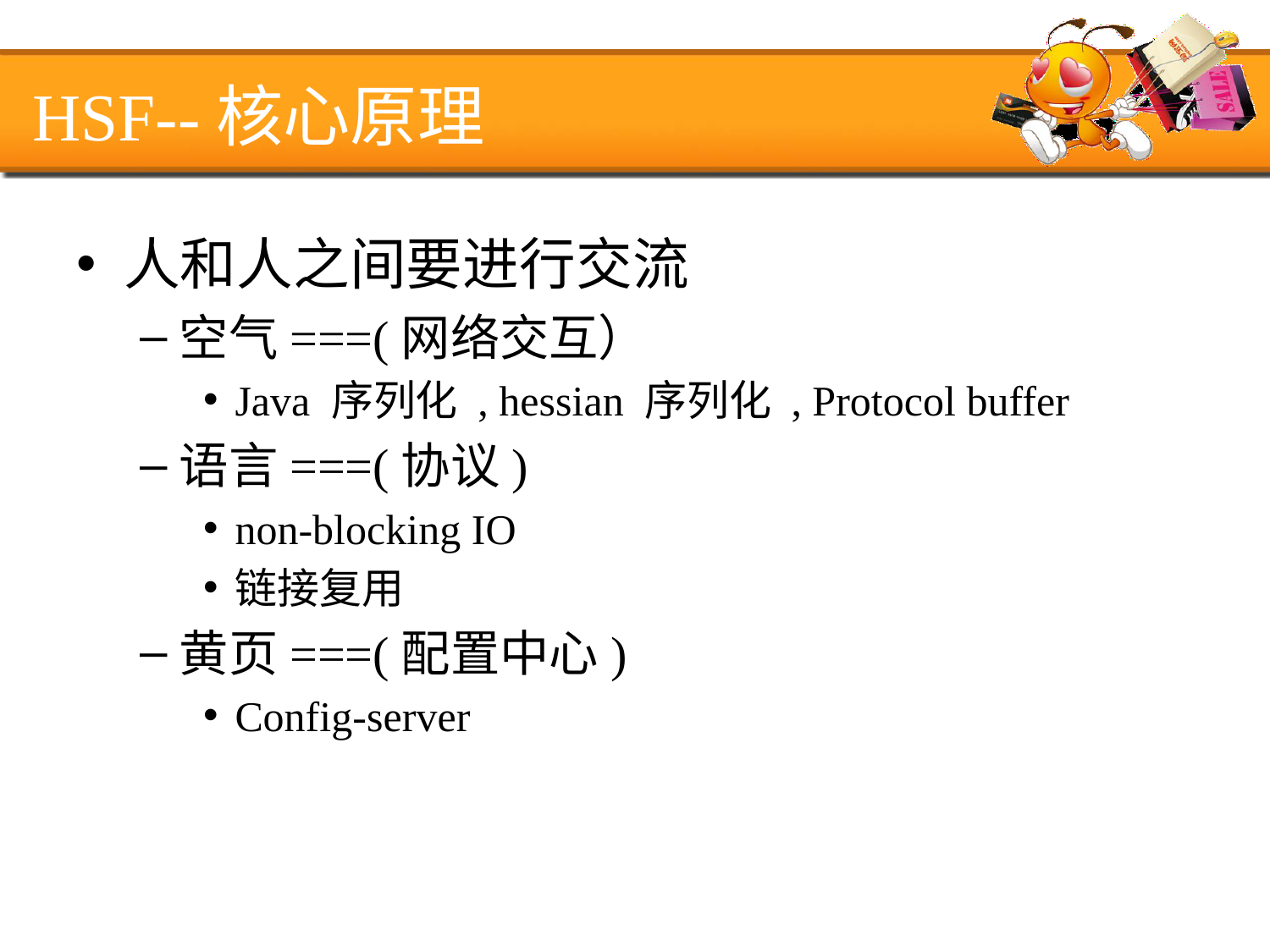

# HSF--核心原理
人和人之间要进行交流
空气===(网络交互）
Java 序列化 , hessian 序列化 , Protocol buffer
语言===(协议)
non-blocking IO
链接复用
黄页===(配置中心)
Config-server